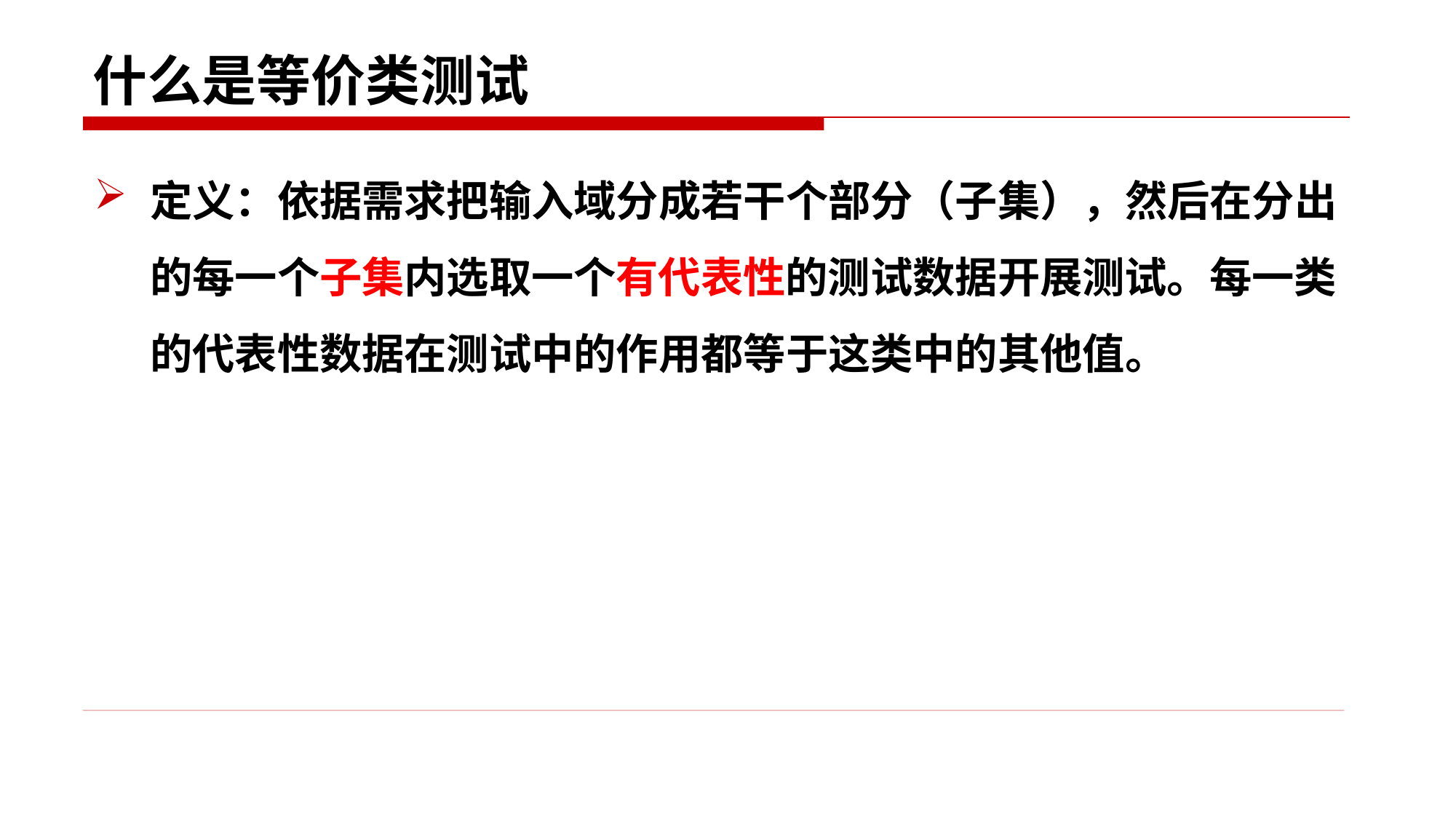

# 什么是等价类测试
定义：依据需求把输入域分成若干个部分（子集），然后在分出的每一个子集内选取一个有代表性的测试数据开展测试。每一类的代表性数据在测试中的作用都等于这类中的其他值。